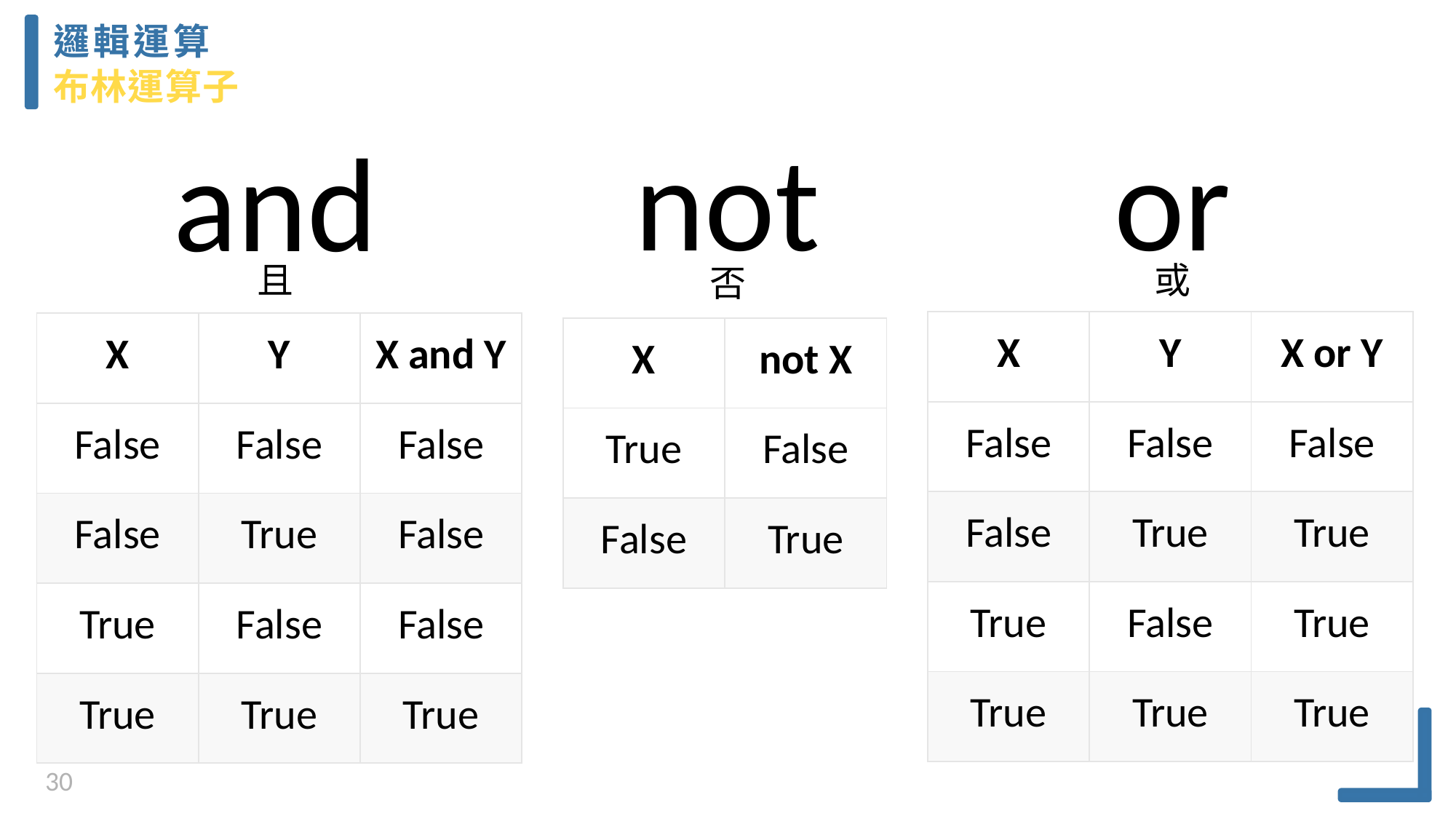

邏輯運算
布林運算子
or
not
and
且
或
否
| X | Y | X or Y |
| --- | --- | --- |
| False | False | False |
| False | True | True |
| True | False | True |
| True | True | True |
| X | Y | X and Y |
| --- | --- | --- |
| False | False | False |
| False | True | False |
| True | False | False |
| True | True | True |
| X | not X |
| --- | --- |
| True | False |
| False | True |

30